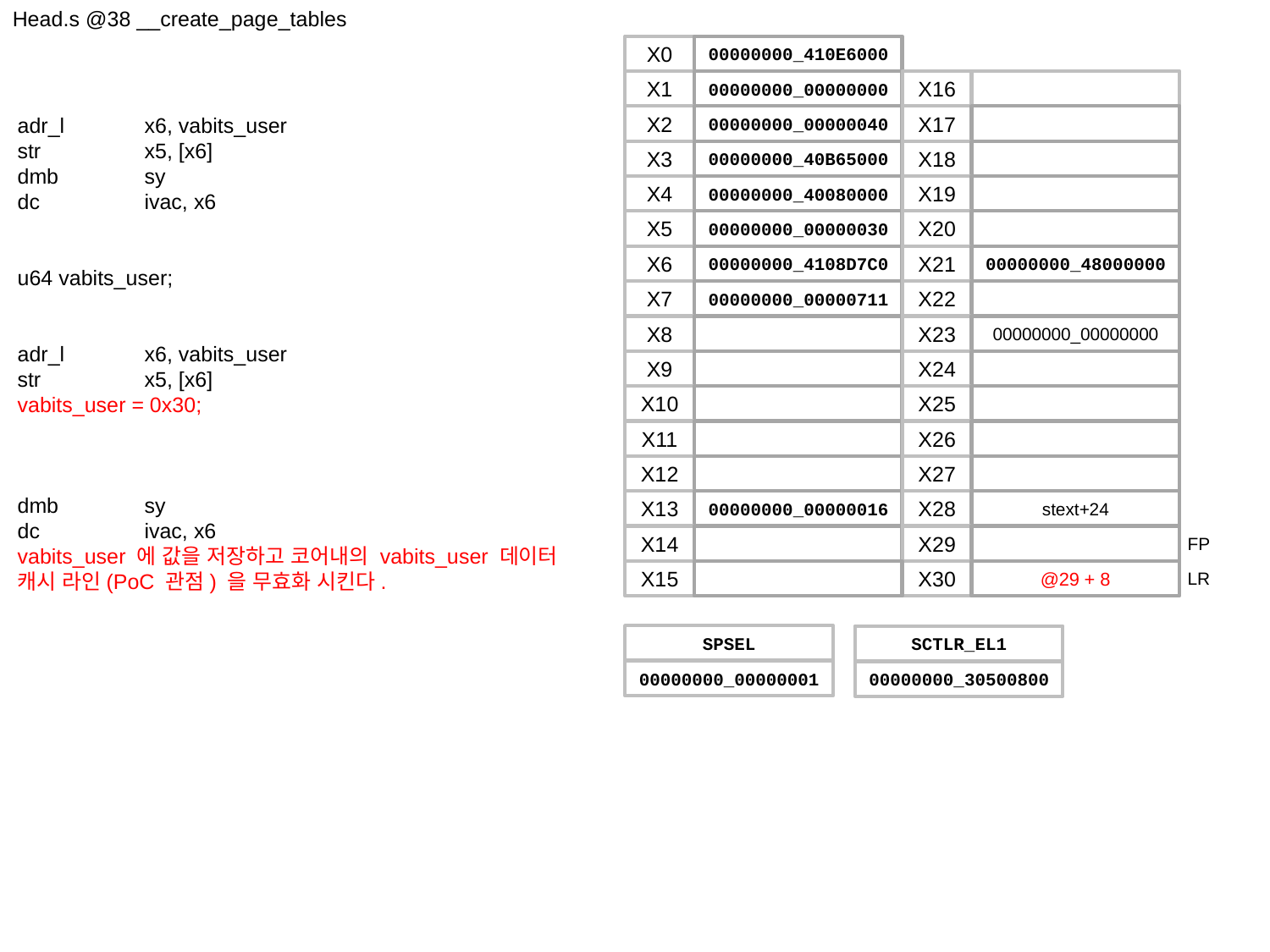

Head.s @38 __create_page_tables
X0
00000000_410E6000
X1
00000000_00000000
X16

X2
00000000_00000040
X17

X3
00000000_40B65000
X18

X4
00000000_40080000
X19

X5
00000000_00000030
X20

X6
00000000_4108D7C0
X21
00000000_48000000
X7
00000000_00000711
X22

X8

X23
00000000_00000000
X9

X24

X10

X25

X11

X26

X12

X27

X13
00000000_00000016
X28
stext+24
X14

X29

FP
X15

X30
@29 + 8
LR
adr_l	x6, vabits_user
str	x5, [x6]
dmb	sy
dc	ivac, x6

u64 vabits_user;

adr_l	x6, vabits_user
str	x5, [x6]
vabits_user = 0x30;

dmb	sy
dc	ivac, x6
vabits_user 에 값을 저장하고 코어내의 vabits_user 데이터 캐시 라인(PoC 관점) 을 무효화 시킨다.

SPSEL
00000000_00000001
SCTLR_EL1
00000000_30500800